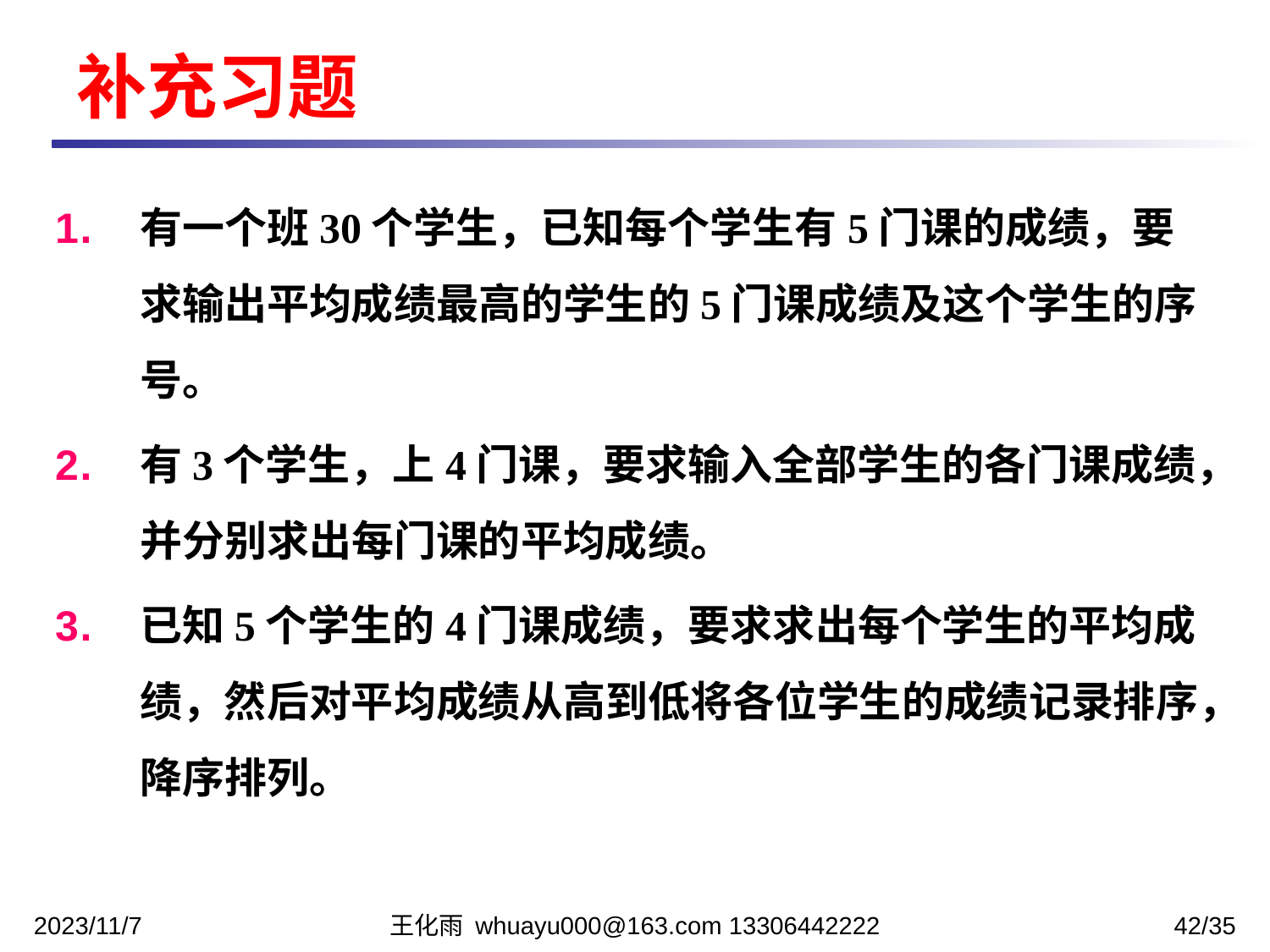

补充习题
有一个班30个学生，已知每个学生有5门课的成绩，要求输出平均成绩最高的学生的5门课成绩及这个学生的序号。
有3个学生，上4门课，要求输入全部学生的各门课成绩，并分别求出每门课的平均成绩。
已知5个学生的4门课成绩，要求求出每个学生的平均成绩，然后对平均成绩从高到低将各位学生的成绩记录排序，降序排列。
2023/11/7
王化雨 whuayu000@163.com 13306442222
42/35